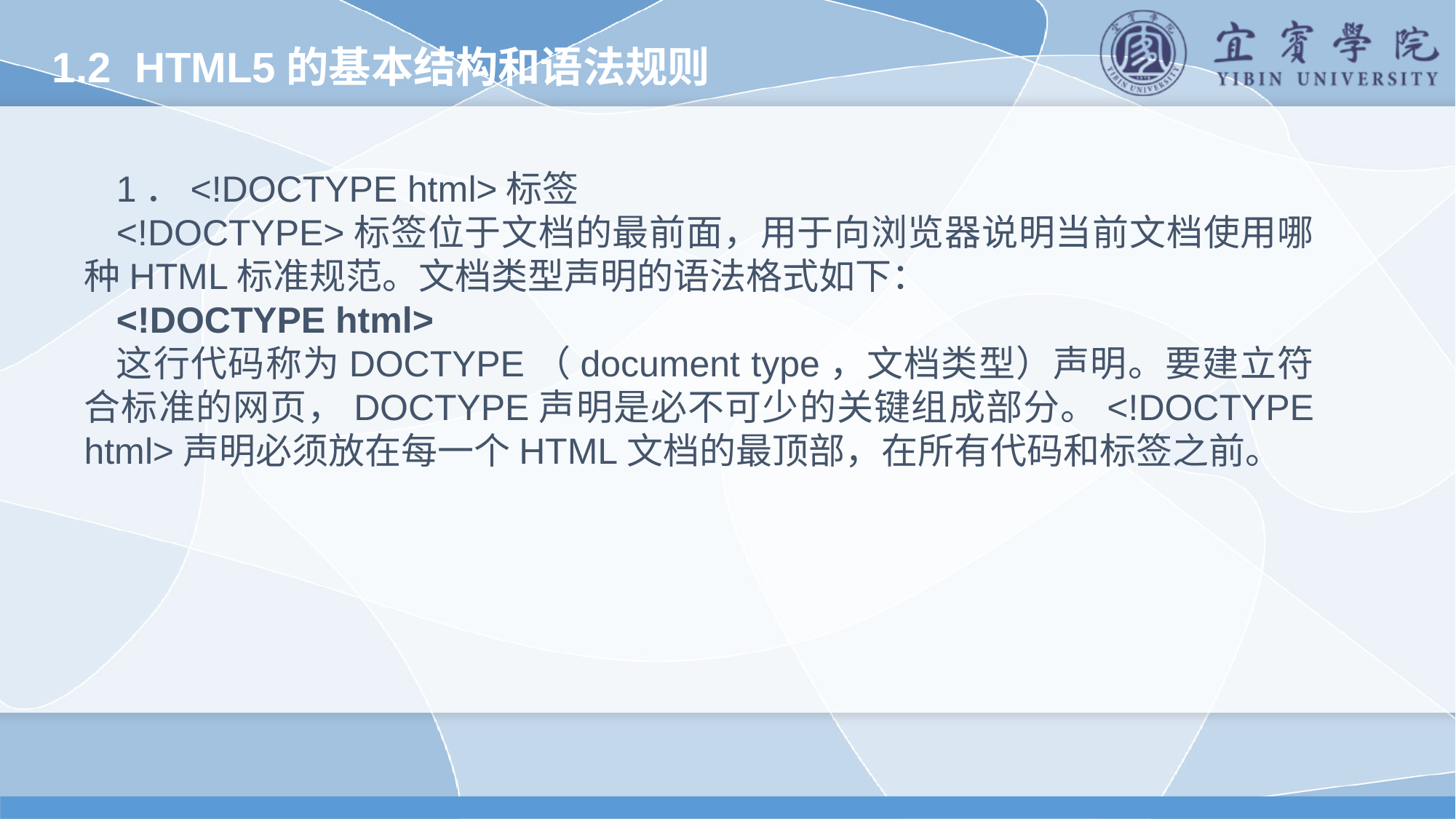

1.2  HTML5的基本结构和语法规则
1．<!DOCTYPE html>标签
<!DOCTYPE>标签位于文档的最前面，用于向浏览器说明当前文档使用哪种HTML标准规范。文档类型声明的语法格式如下：
<!DOCTYPE html>
这行代码称为DOCTYPE（document type，文档类型）声明。要建立符合标准的网页，DOCTYPE声明是必不可少的关键组成部分。<!DOCTYPE html>声明必须放在每一个HTML文档的最顶部，在所有代码和标签之前。